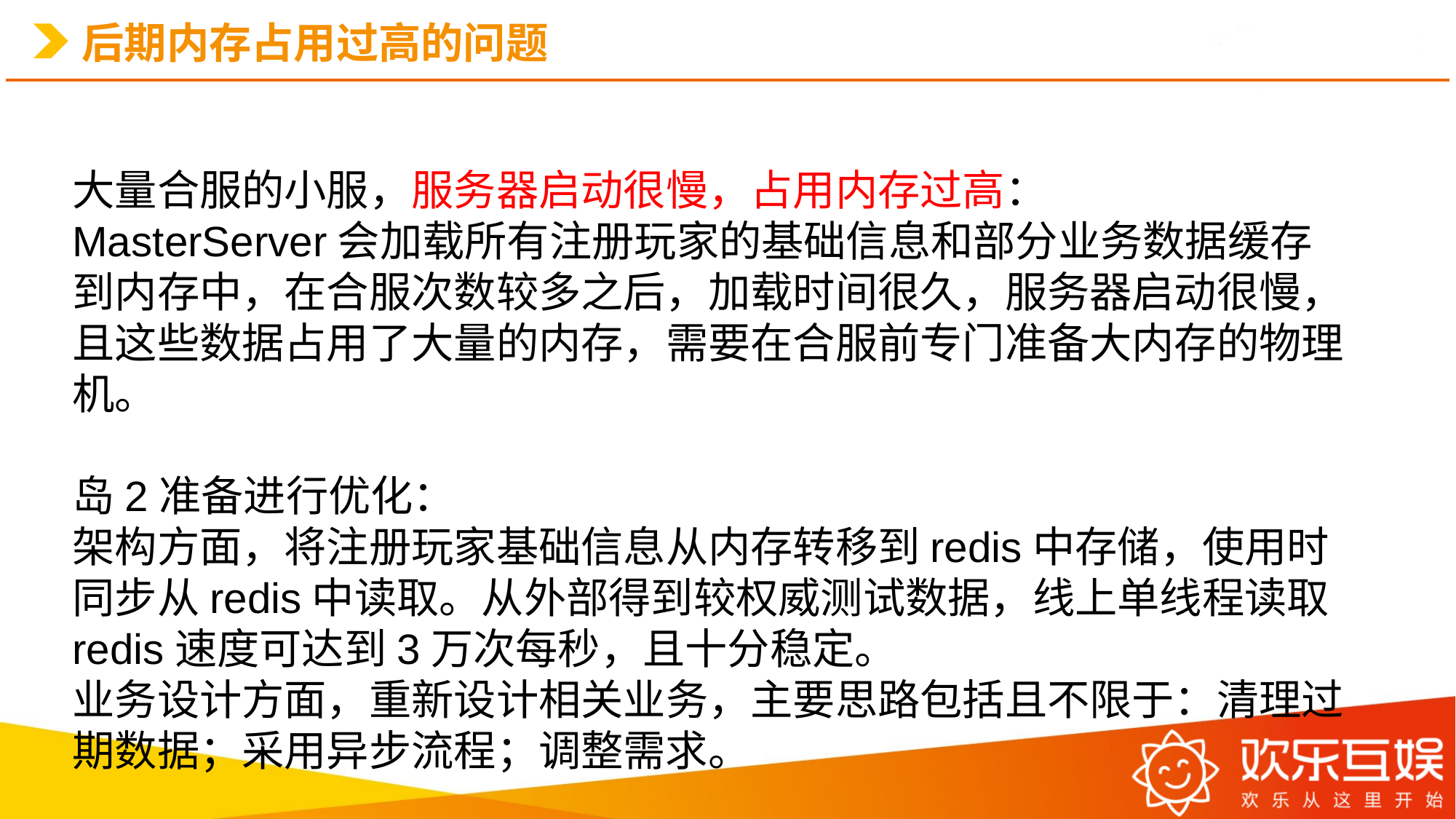

# 后期内存占用过高的问题
大量合服的小服，服务器启动很慢，占用内存过高：
MasterServer会加载所有注册玩家的基础信息和部分业务数据缓存到内存中，在合服次数较多之后，加载时间很久，服务器启动很慢，且这些数据占用了大量的内存，需要在合服前专门准备大内存的物理机。

岛2准备进行优化：
架构方面，将注册玩家基础信息从内存转移到redis中存储，使用时同步从redis中读取。从外部得到较权威测试数据，线上单线程读取redis速度可达到3万次每秒，且十分稳定。
业务设计方面，重新设计相关业务，主要思路包括且不限于：清理过期数据；采用异步流程；调整需求。